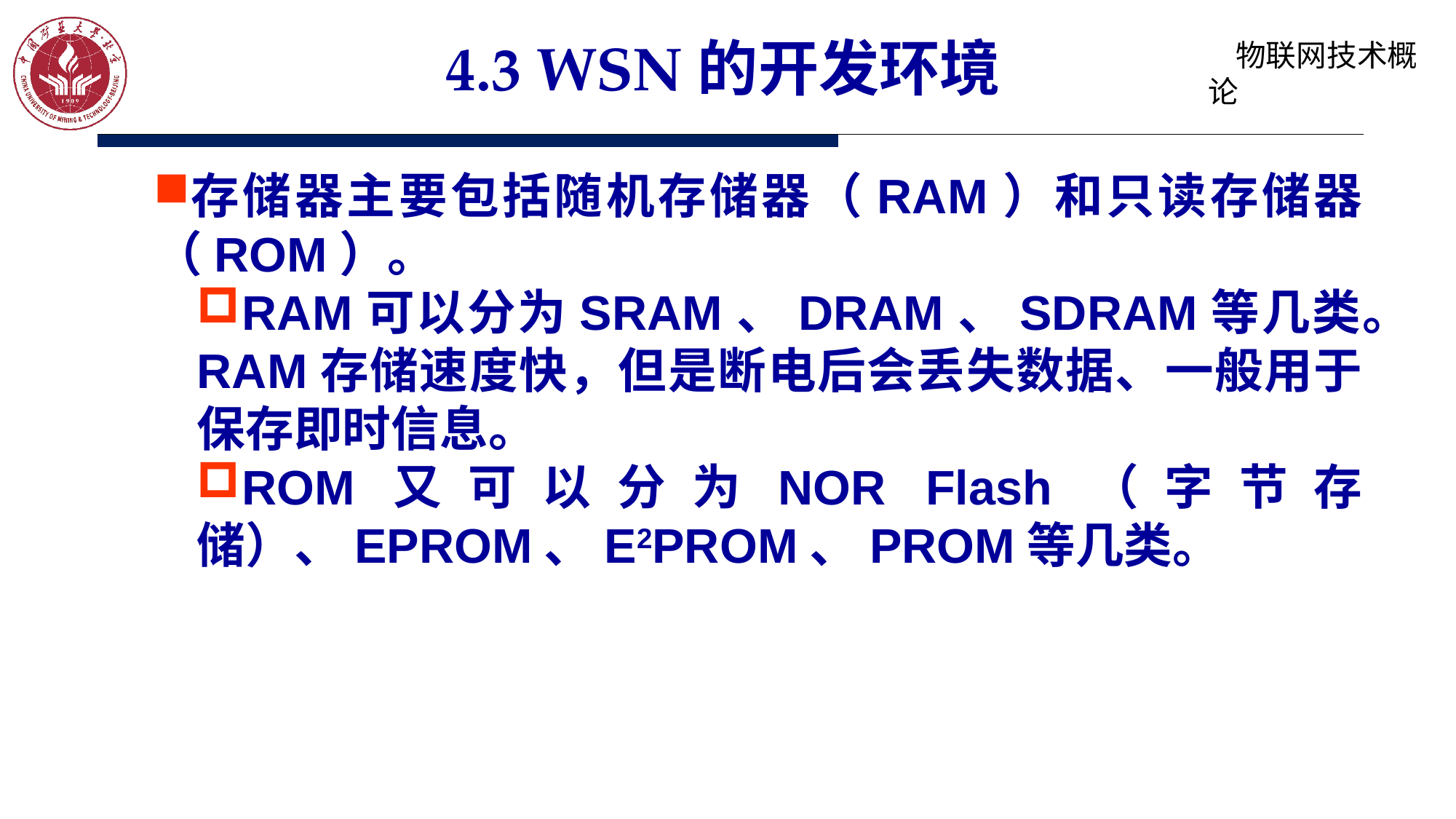

# 4.3 WSN的开发环境
存储器主要包括随机存储器（RAM）和只读存储器（ROM）。
RAM可以分为SRAM、DRAM、SDRAM等几类。RAM存储速度快，但是断电后会丢失数据、一般用于保存即时信息。
ROM又可以分为NOR Flash（字节存储）、EPROM、E2PROM、PROM等几类。